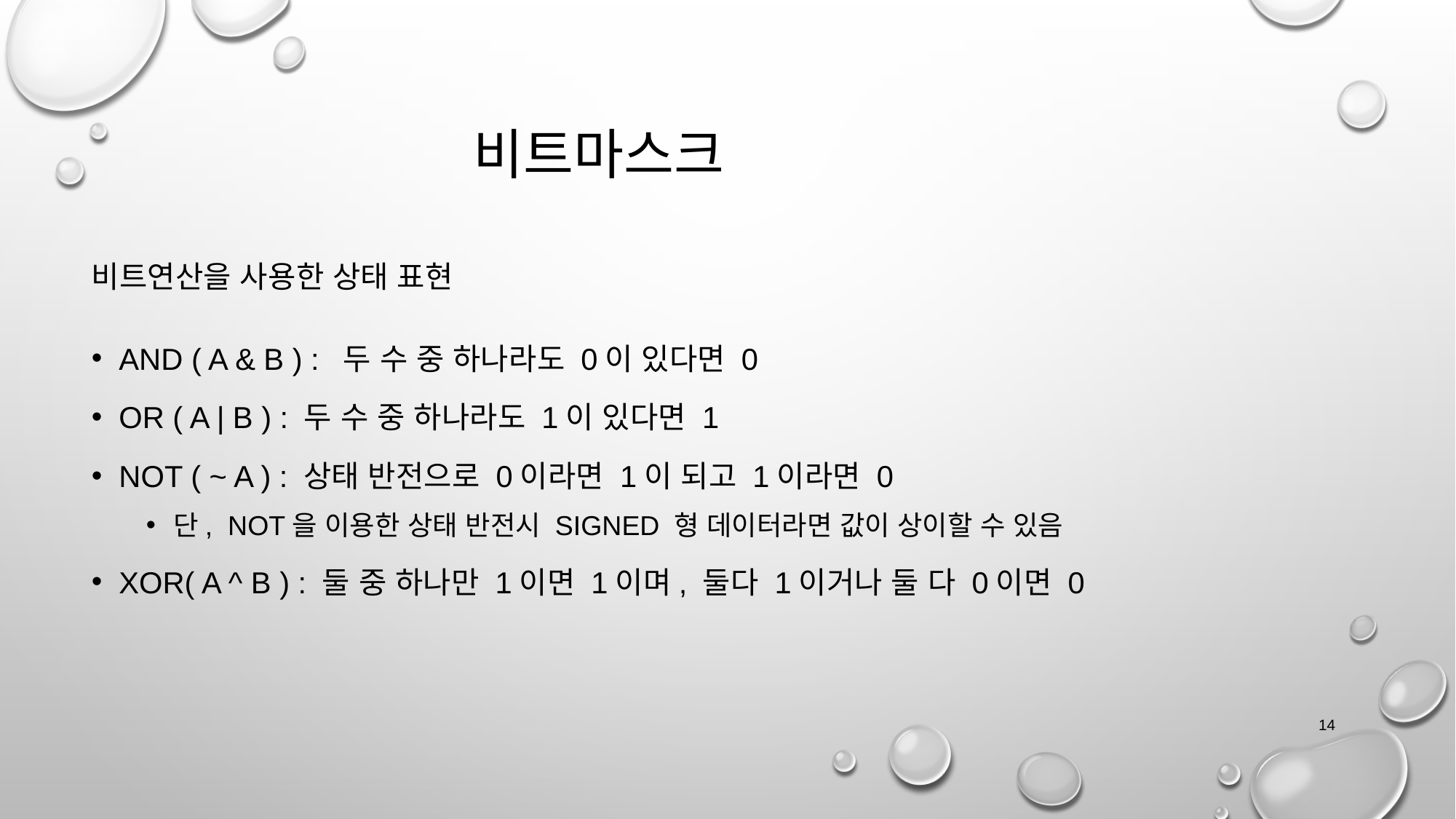

비트마스크
비트연산을 사용한 상태 표현
AND ( A & B ) :  두 수 중 하나라도 0이 있다면 0
OR ( A | B ) : 두 수 중 하나라도 1이 있다면 1
NOT ( ~ A ) : 상태 반전으로 0이라면 1이 되고 1이라면 0
단,  NOT을 이용한 상태 반전시 signed 형 데이터라면 값이 상이할 수 있음
XOR( A ^ B ) : 둘 중 하나만 1이면 1이며, 둘다 1이거나 둘 다 0이면 0
14